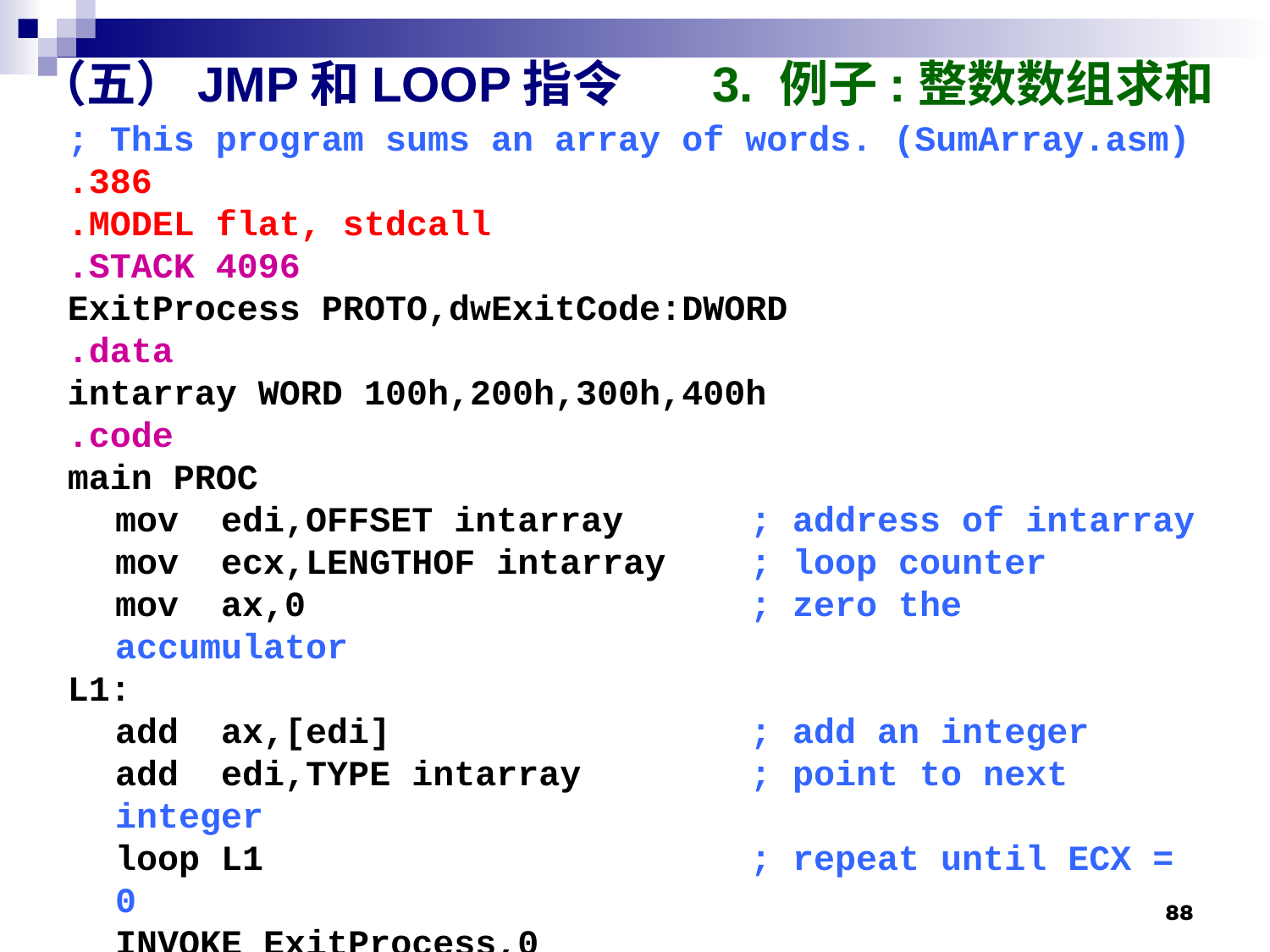

# （五）JMP和LOOP指令       3. 例子:整数数组求和
; This program sums an array of words. (SumArray.asm)
.386
.MODEL flat, stdcall
.STACK 4096
ExitProcess PROTO,dwExitCode:DWORD
.data
intarray WORD 100h,200h,300h,400h
.code
main PROC
	mov  edi,OFFSET intarray	; address of intarray
	mov  ecx,LENGTHOF intarray	; loop counter
	mov  ax,0				; zero the accumulator
L1:
	add  ax,[edi]			; add an integer
	add  edi,TYPE intarray   	; point to next integer
	loop L1				; repeat until ECX = 0
	INVOKE ExitProcess,0
main ENDP
END main
88